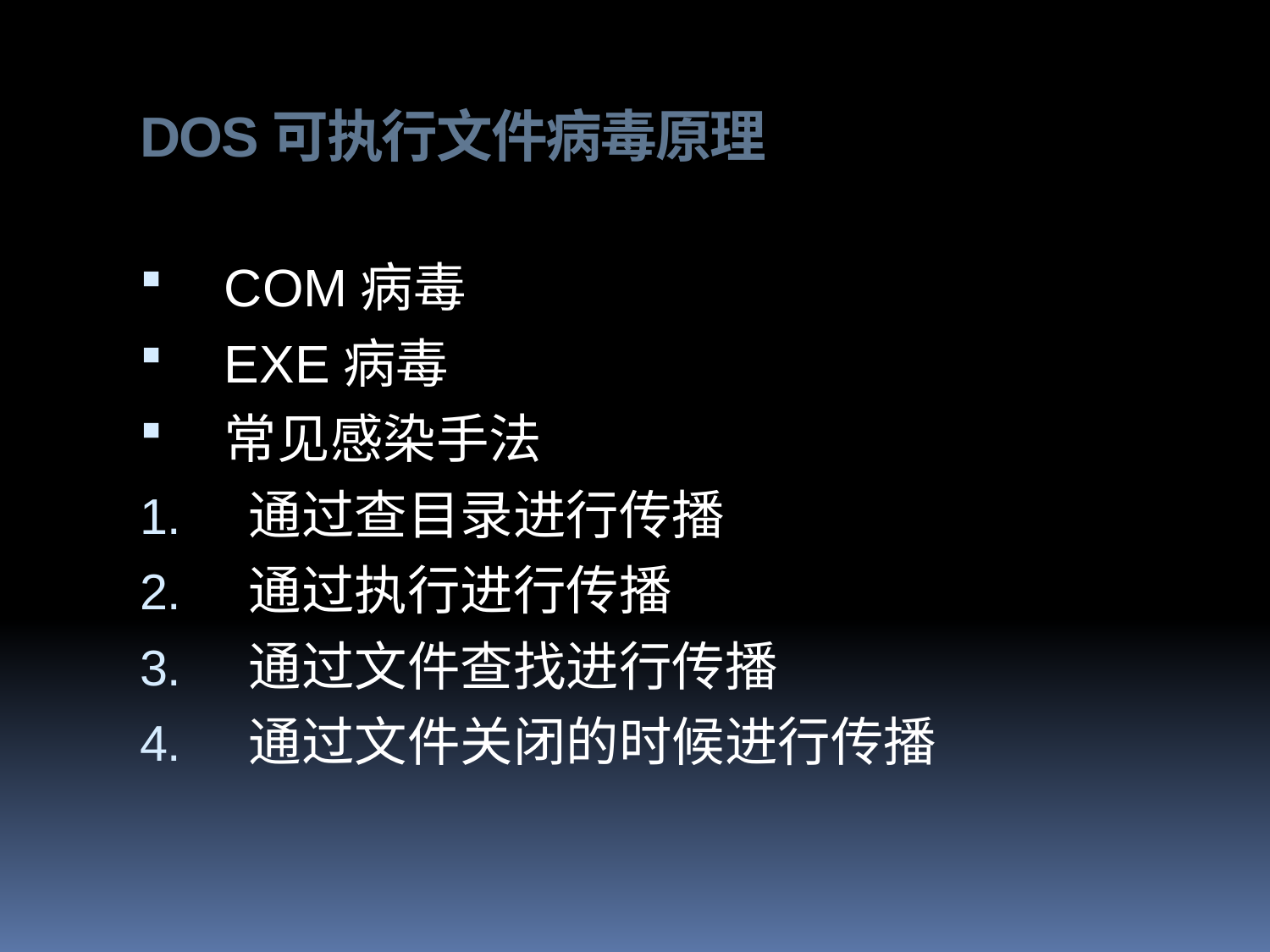

# DOS可执行文件病毒原理
COM病毒
EXE病毒
常见感染手法
 通过查目录进行传播
 通过执行进行传播
 通过文件查找进行传播
 通过文件关闭的时候进行传播